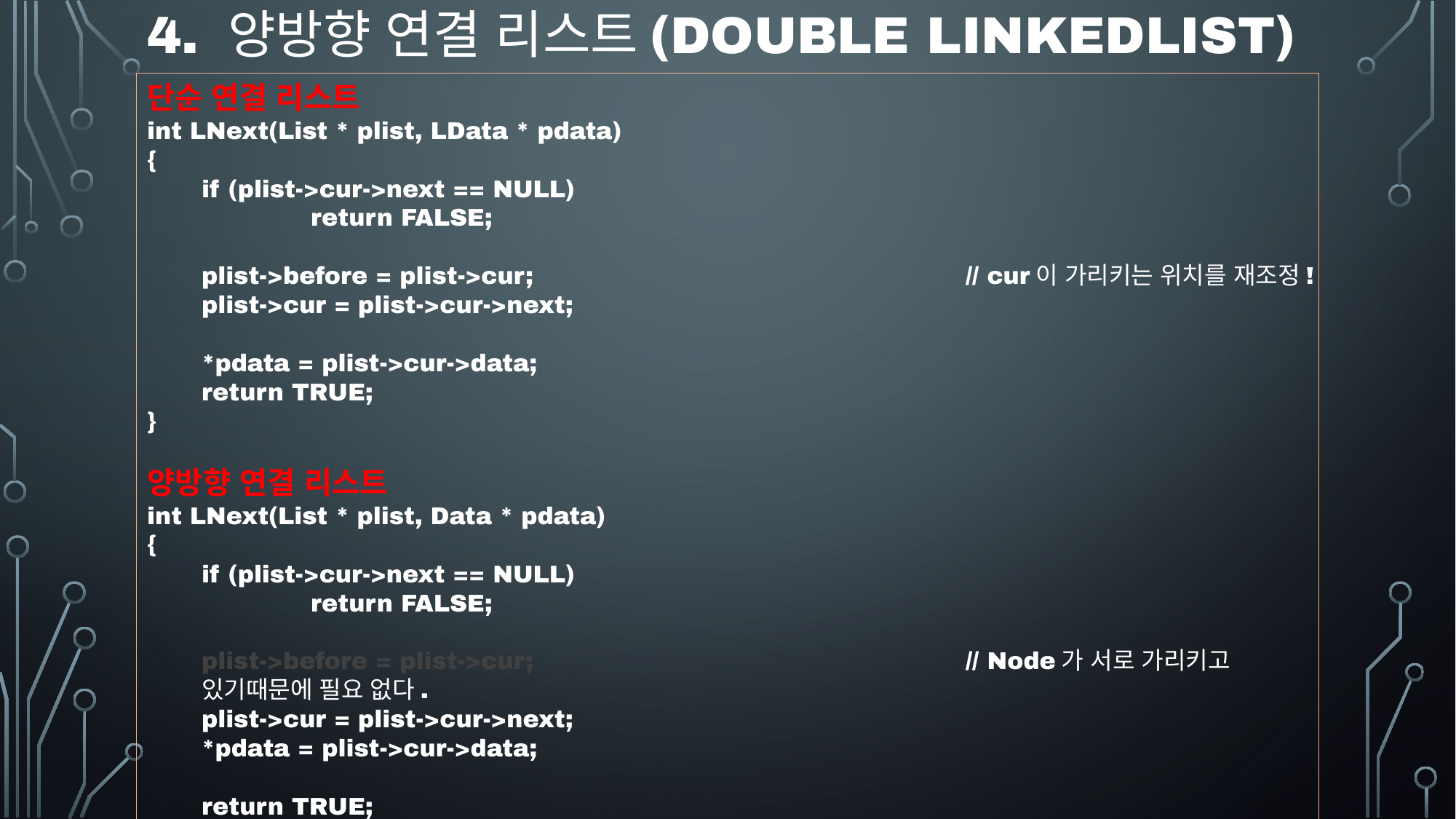

# 4. 양방향 연결 리스트(Double LinkedList)
단순 연결 리스트
int LNext(List * plist, LData * pdata)
{
if (plist->cur->next == NULL)
	return FALSE;

plist->before = plist->cur;				// cur이 가리키는 위치를 재조정!
plist->cur = plist->cur->next;

*pdata = plist->cur->data;
return TRUE;
}

양방향 연결 리스트
int LNext(List * plist, Data * pdata)
{
if (plist->cur->next == NULL)
	return FALSE;

plist->before = plist->cur;				// Node가 서로 가리키고 있기때문에 필요 없다.
plist->cur = plist->cur->next;
*pdata = plist->cur->data;

return TRUE;
}